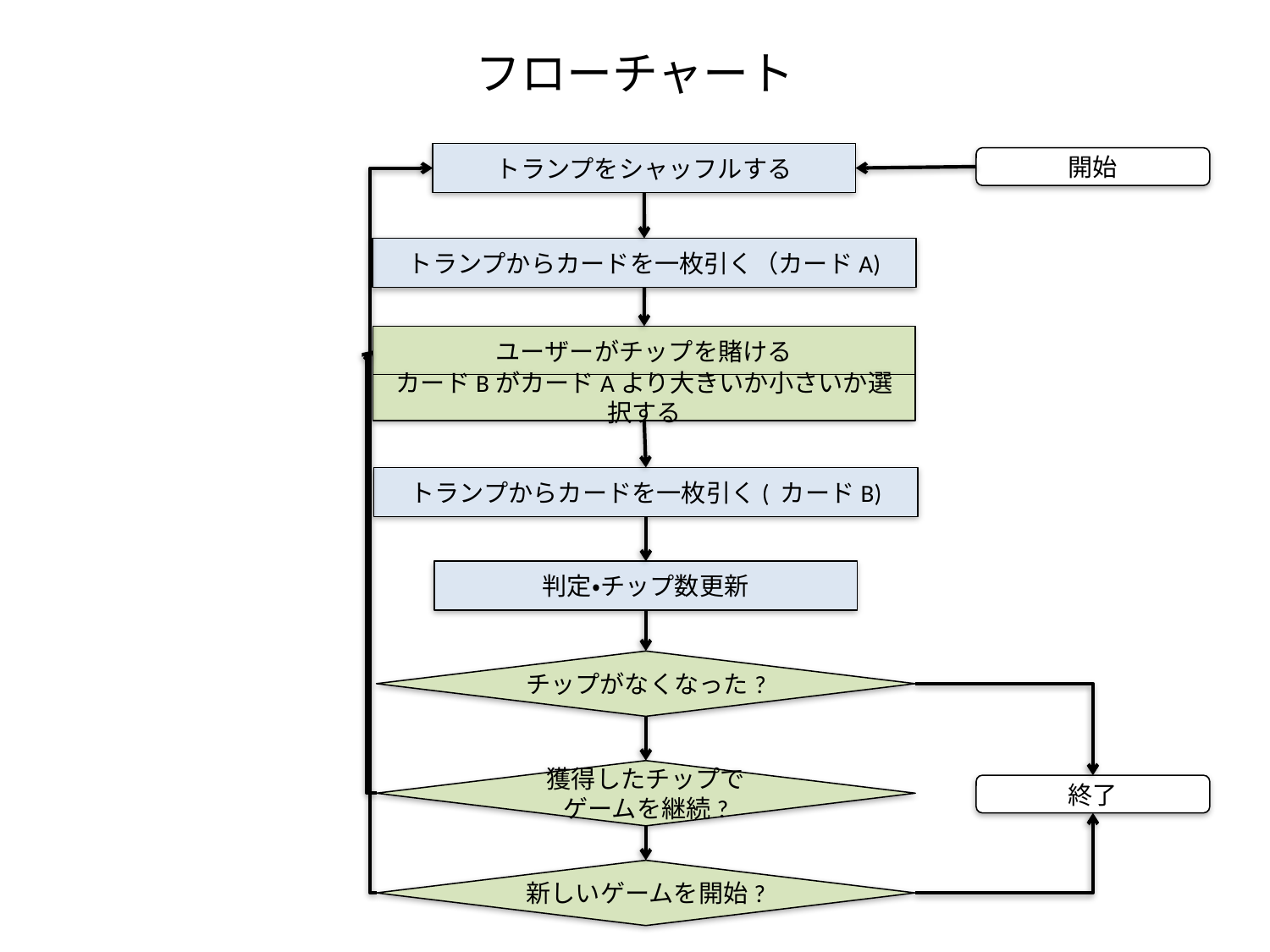

# フローチャート
トランプをシャッフルする
開始
トランプからカードを一枚引く（カードA)
ユーザーがチップを賭ける
カードBがカードAより大きいか小さいか選択する
トランプからカードを一枚引く( カードB)
判定・チップ数更新
チップがなくなった?
獲得したチップでゲームを継続?
終了
新しいゲームを開始?